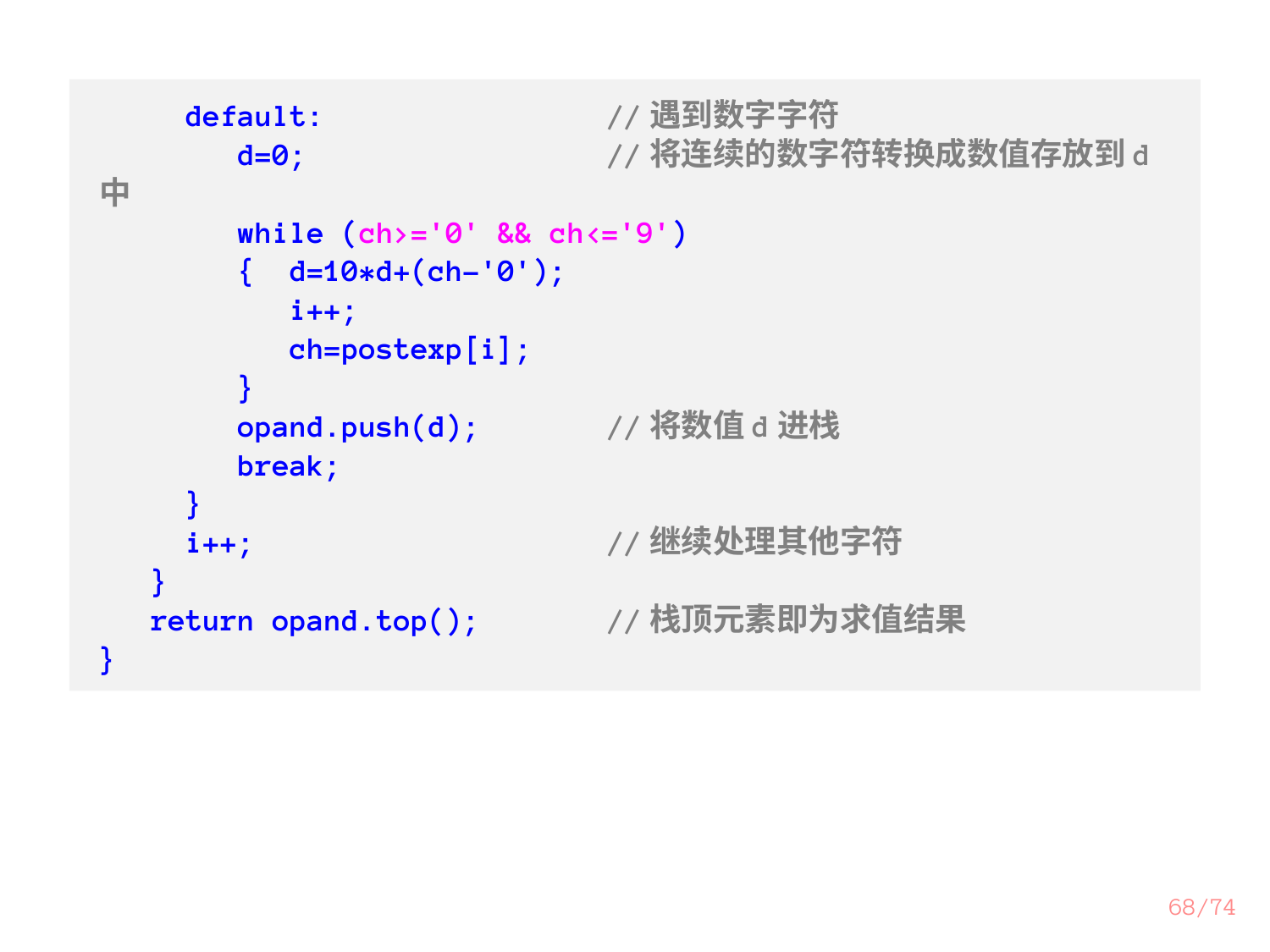

default:			//遇到数字字符
        d=0;			//将连续的数字符转换成数值存放到d中
        while (ch>='0' && ch<='9')
        {  d=10*d+(ch-'0');
           i++;
           ch=postexp[i];
        }
        opand.push(d);	//将数值d进栈
        break;
     }
     i++;			//继续处理其他字符
   }
   return opand.top();	//栈顶元素即为求值结果
}
68/74